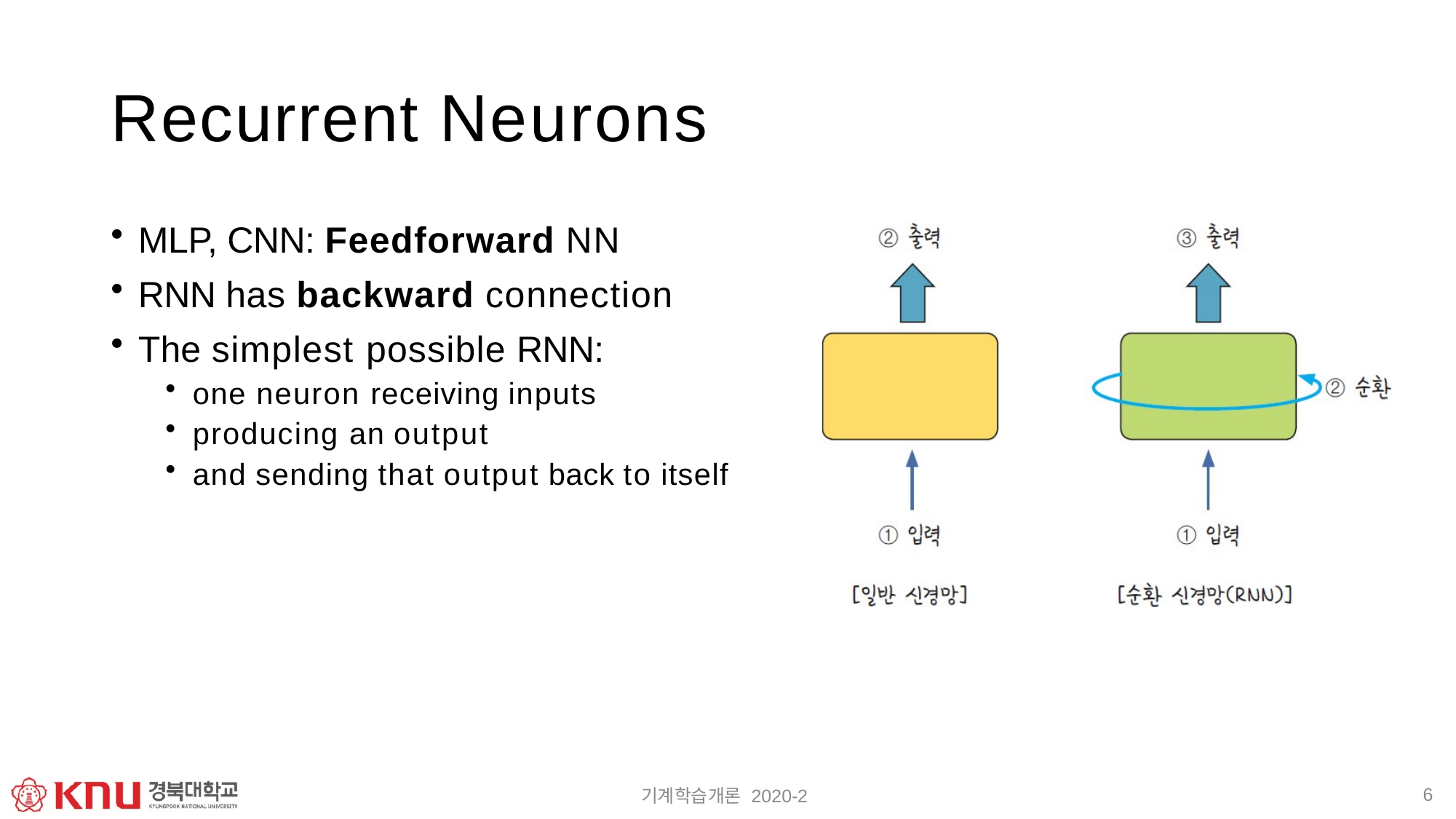

# Recurrent Neurons
MLP, CNN: Feedforward NN
RNN has backward connection
The simplest possible RNN:
one neuron receiving inputs
producing an output
and sending that output back to itself

6
기계학습개론 2020-2